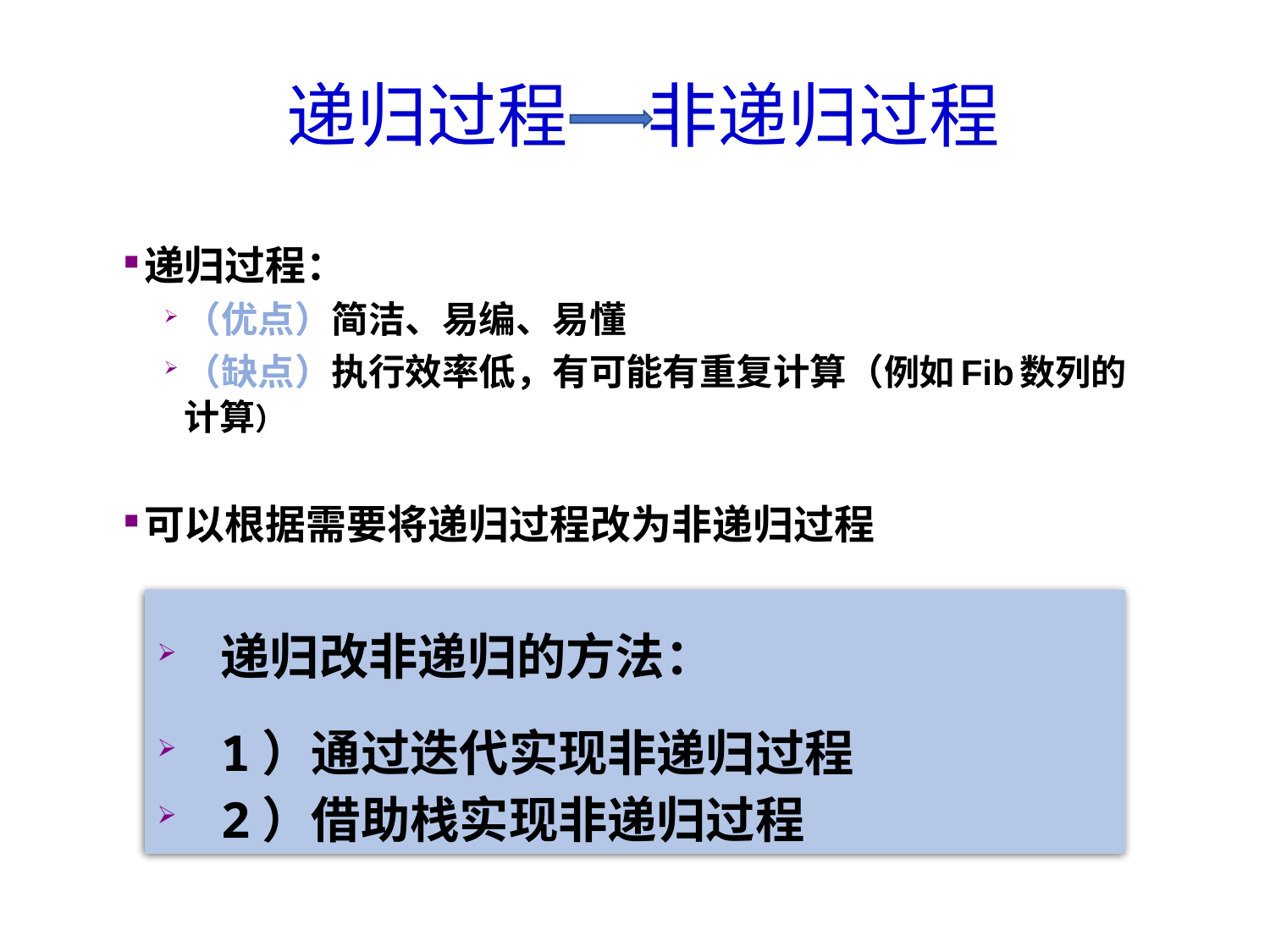

递归过程     非递归过程

递归过程：
（优点）简洁、易编、易懂
（缺点）执行效率低，有可能有重复计算（例如Fib数列的计算）

可以根据需要将递归过程改为非递归过程
递归改非递归的方法：
1）通过迭代实现非递归过程
2）借助栈实现非递归过程